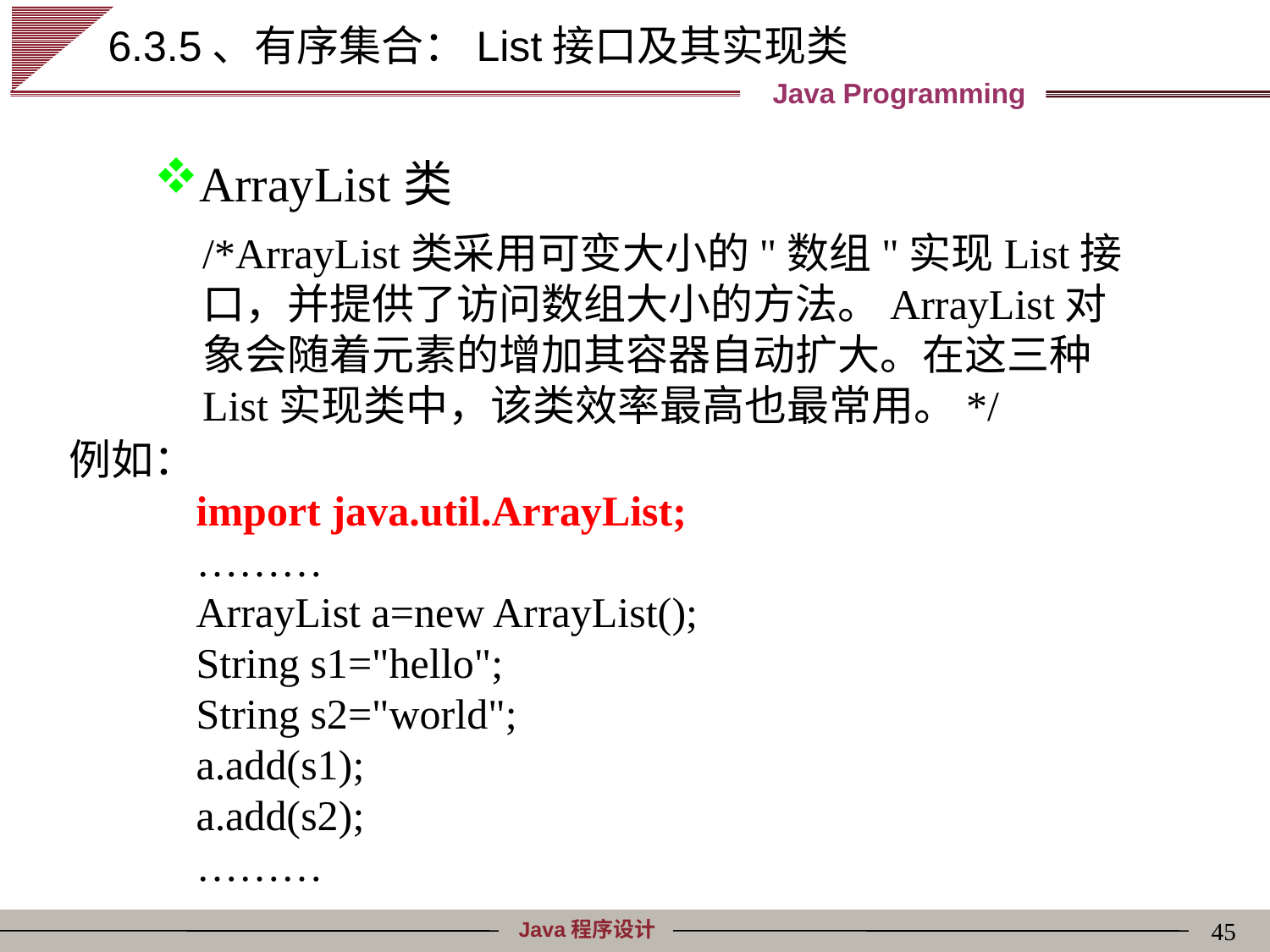

# 6.3.5、有序集合：List接口及其实现类
ArrayList类
/*ArrayList类采用可变大小的"数组"实现List接口，并提供了访问数组大小的方法。ArrayList对象会随着元素的增加其容器自动扩大。在这三种List实现类中，该类效率最高也最常用。*/
例如：
	import java.util.ArrayList;
	………
	ArrayList a=new ArrayList();
	String s1="hello";
	String s2="world";
	a.add(s1);
	a.add(s2);
	………